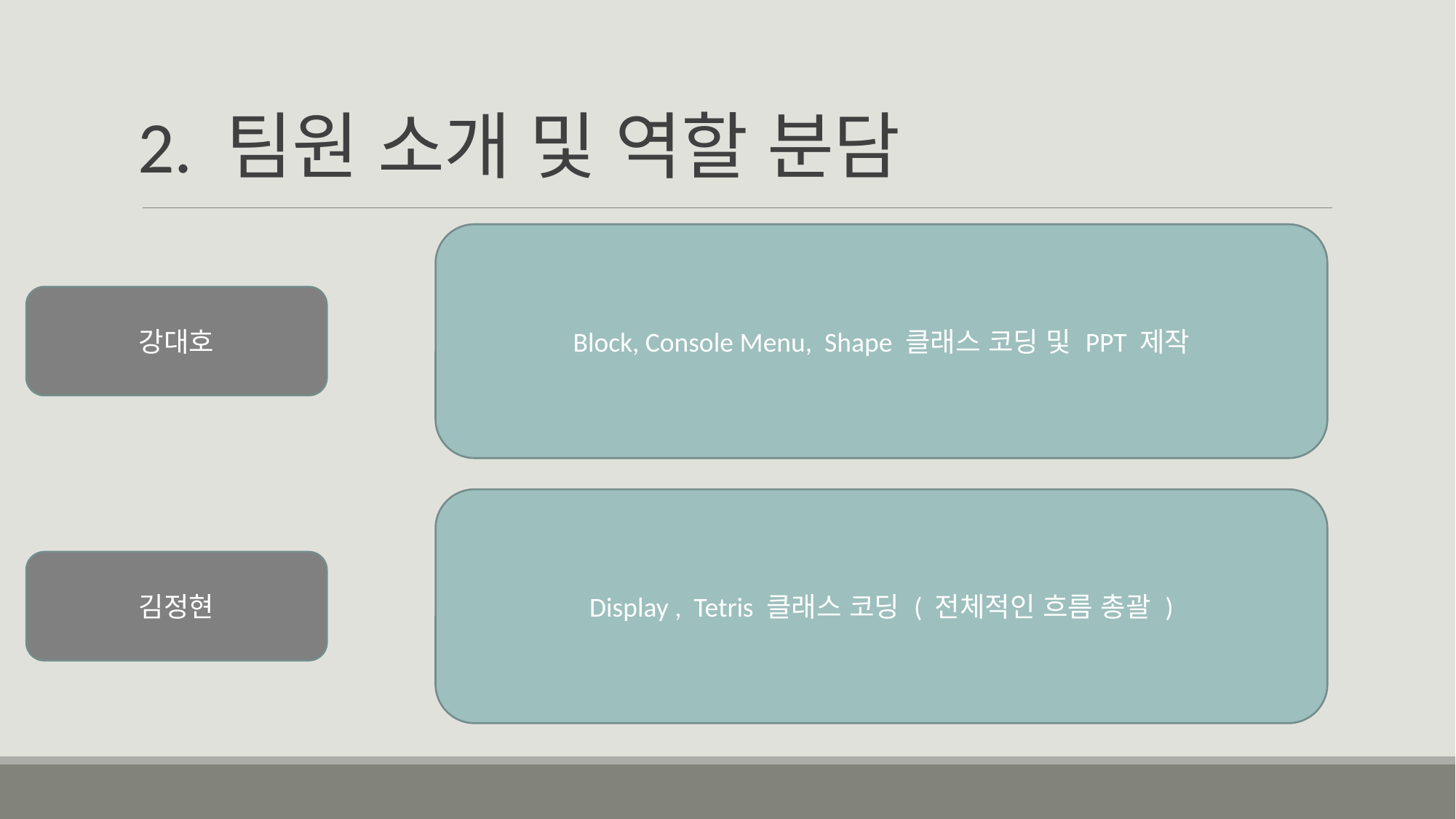

# 2. 팀원 소개 및 역할 분담
Block, Console Menu,  Shape 클래스 코딩 및 PPT 제작
강대호
Display ,  Tetris 클래스 코딩 ( 전체적인 흐름 총괄 )
김정현